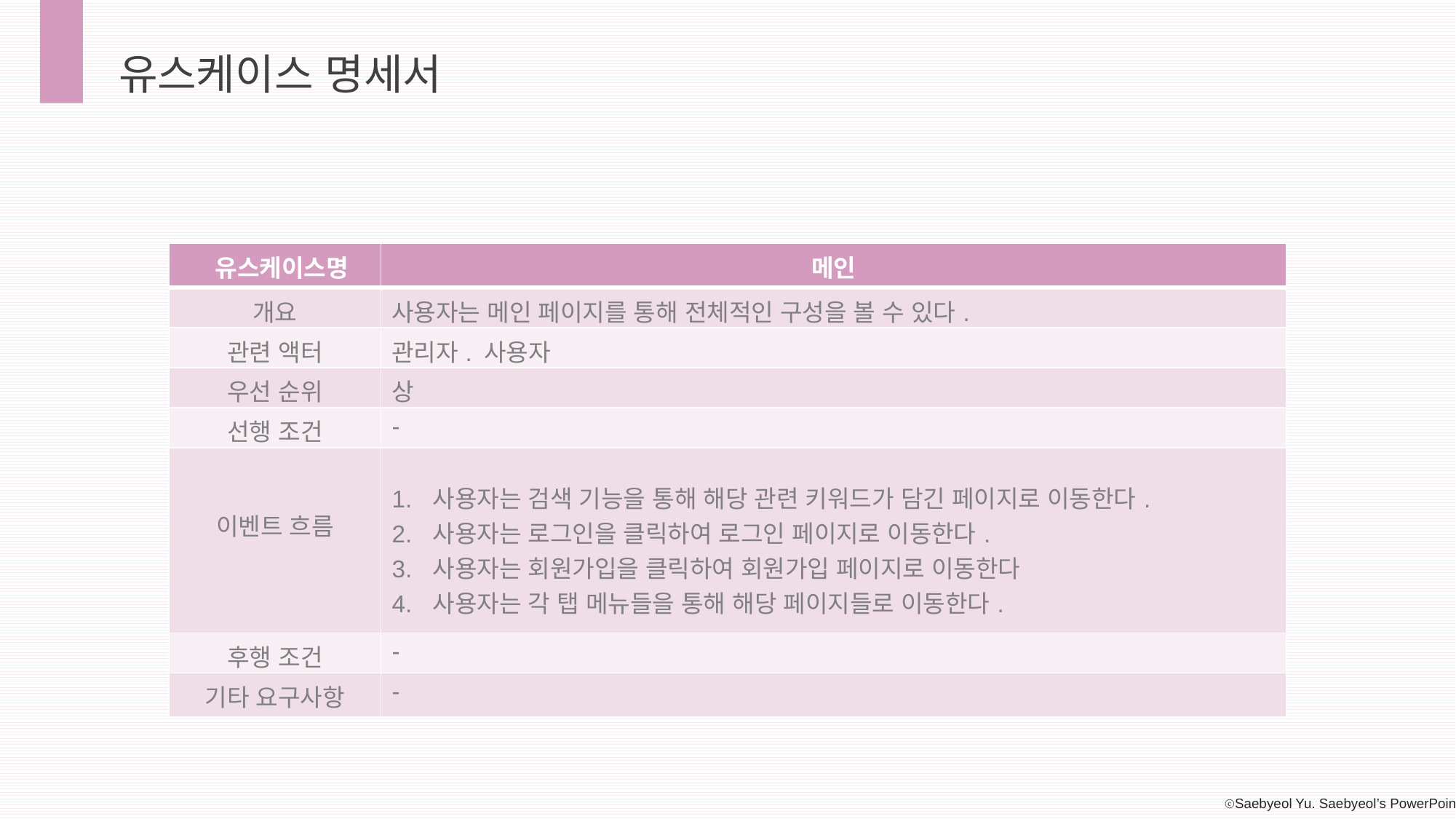

유스케이스 명세서
|  |
| --- |
| 유스케이스명 | 메인 |
| --- | --- |
| 개요 | 사용자는 메인 페이지를 통해 전체적인 구성을 볼 수 있다. |
| 관련 액터 | 관리자. 사용자 |
| 우선 순위 | 상 |
| 선행 조건 | - |
| 이벤트 흐름 | 사용자는 검색 기능을 통해 해당 관련 키워드가 담긴 페이지로 이동한다. 사용자는 로그인을 클릭하여 로그인 페이지로 이동한다. 사용자는 회원가입을 클릭하여 회원가입 페이지로 이동한다 사용자는 각 탭 메뉴들을 통해 해당 페이지들로 이동한다. |
| 후행 조건 | - |
| 기타 요구사항 | - |